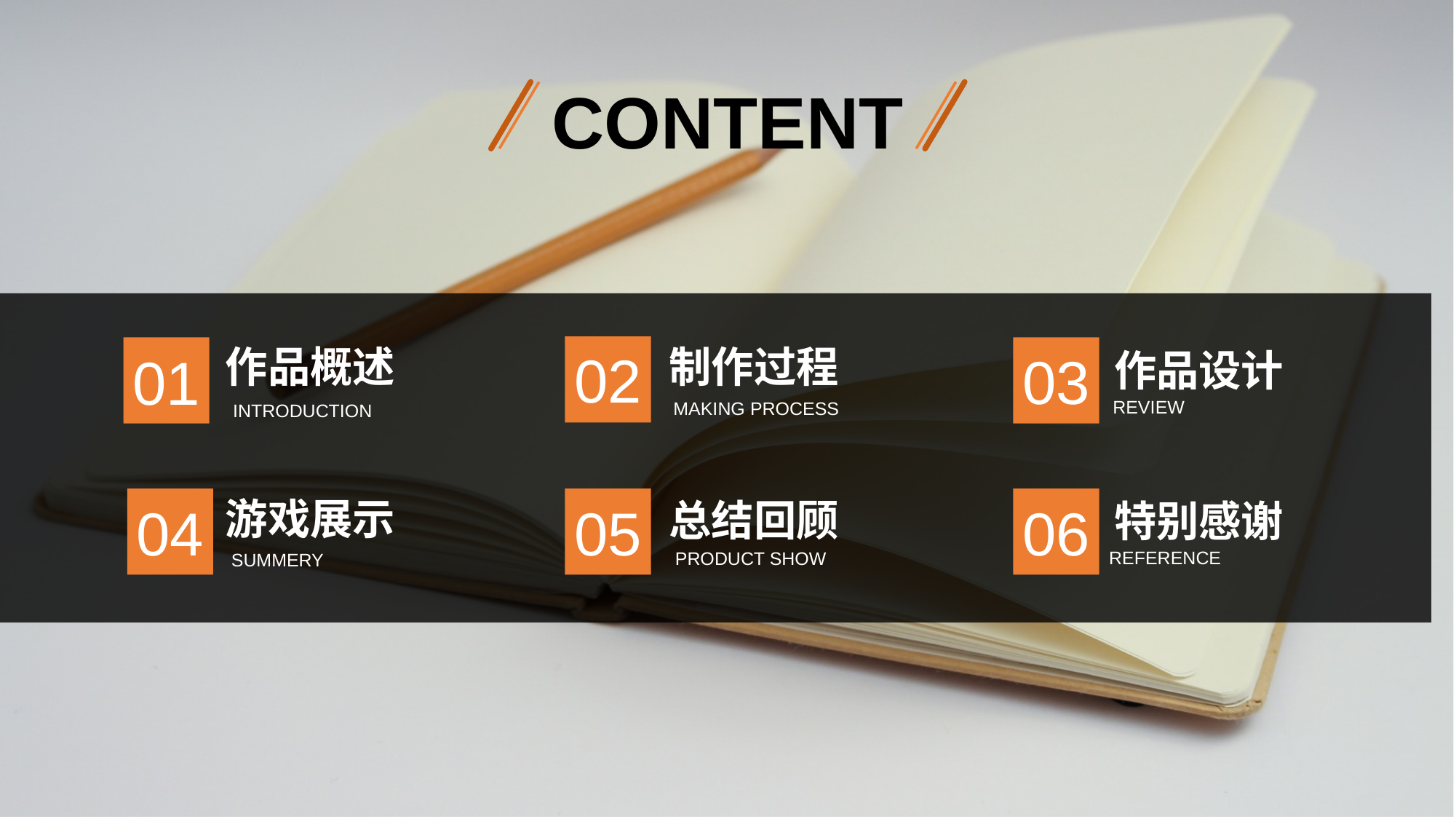

CONTENT

作品概述
 INTRODUCTION
制作过程
 MAKING PROCESS
02

01

03
作品设计
REVIEW
游戏展示
 SUMMERY
总结回顾
 PRODUCT SHOW

05

04

06
特别感谢
REFERENCE